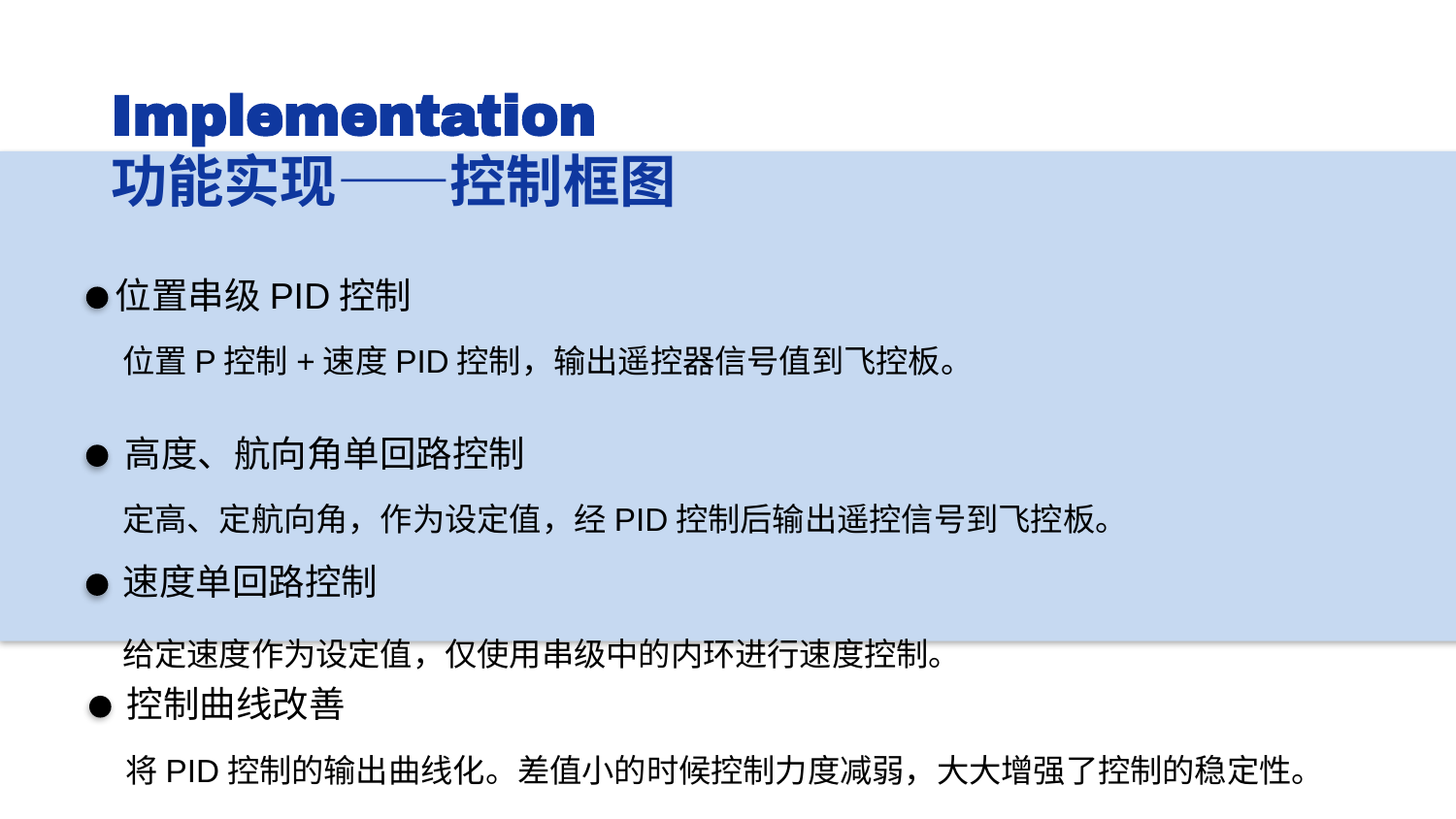

Implementation
功能实现——控制框图

位置串级PID控制

位置P控制+速度PID控制，输出遥控器信号值到飞控板。
高度、航向角单回路控制

定高、定航向角，作为设定值，经PID控制后输出遥控信号到飞控板。
速度单回路控制

给定速度作为设定值，仅使用串级中的内环进行速度控制。
控制曲线改善

将PID控制的输出曲线化。差值小的时候控制力度减弱，大大增强了控制的稳定性。